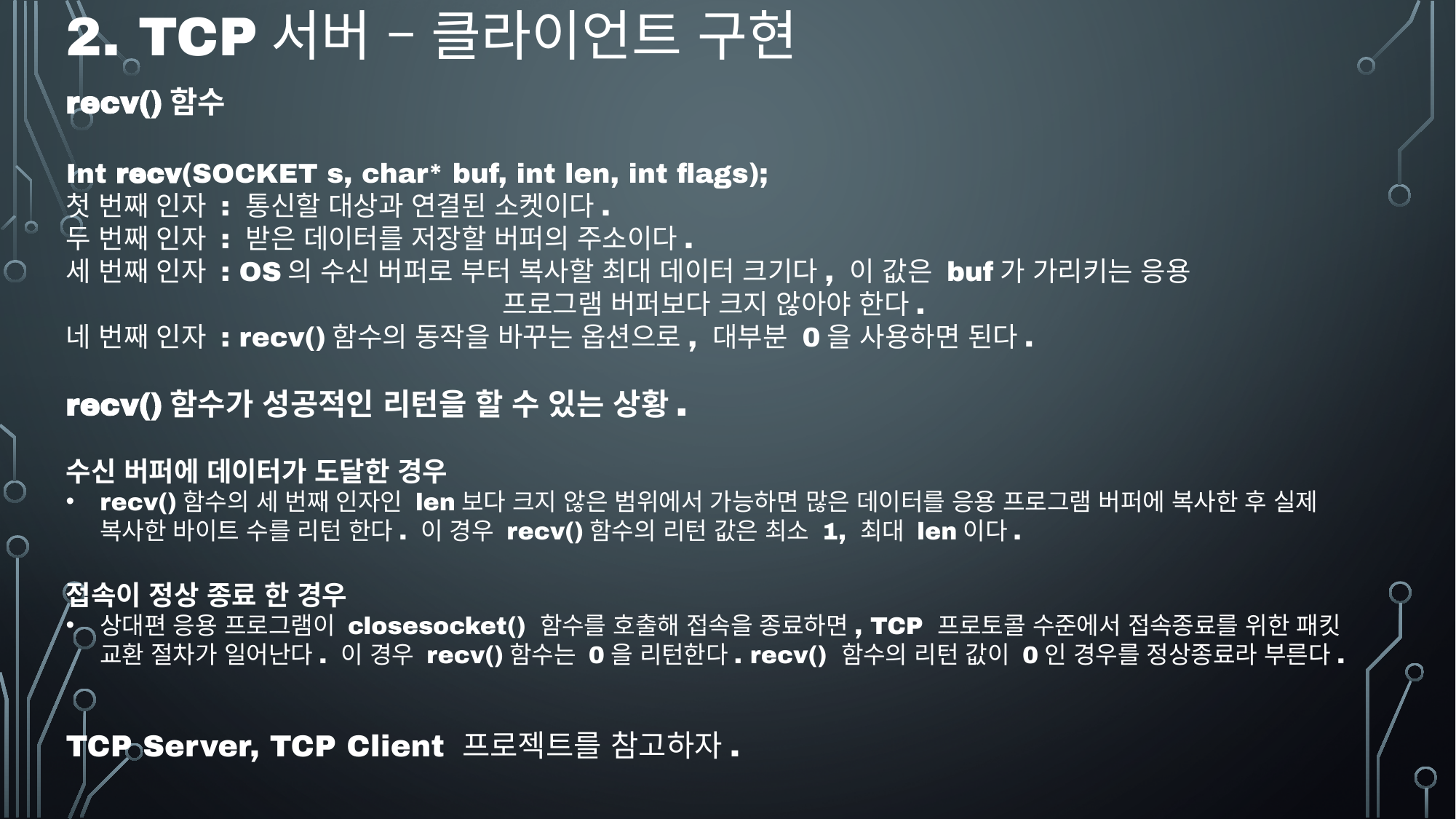

# 2. TCP서버 – 클라이언트 구현
recv()함수

Int recv(SOCKET s, char* buf, int len, int flags);
첫 번째 인자 : 통신할 대상과 연결된 소켓이다.
두 번째 인자 : 받은 데이터를 저장할 버퍼의 주소이다.
세 번째 인자 : OS의 수신 버퍼로 부터 복사할 최대 데이터 크기다, 이 값은 buf가 가리키는 응용 						프로그램 버퍼보다 크지 않아야 한다.
네 번째 인자 : recv()함수의 동작을 바꾸는 옵션으로, 대부분 0을 사용하면 된다.

recv()함수가 성공적인 리턴을 할 수 있는 상황.

수신 버퍼에 데이터가 도달한 경우
recv()함수의 세 번째 인자인 len보다 크지 않은 범위에서 가능하면 많은 데이터를 응용 프로그램 버퍼에 복사한 후 실제 복사한 바이트 수를 리턴 한다. 이 경우 recv()함수의 리턴 값은 최소 1, 최대 len이다.

접속이 정상 종료 한 경우
상대편 응용 프로그램이 closesocket() 함수를 호출해 접속을 종료하면, TCP 프로토콜 수준에서 접속종료를 위한 패킷 교환 절차가 일어난다. 이 경우 recv()함수는 0을 리턴한다. recv() 함수의 리턴 값이 0인 경우를 정상종료라 부른다.

TCP Server, TCP Client 프로젝트를 참고하자.